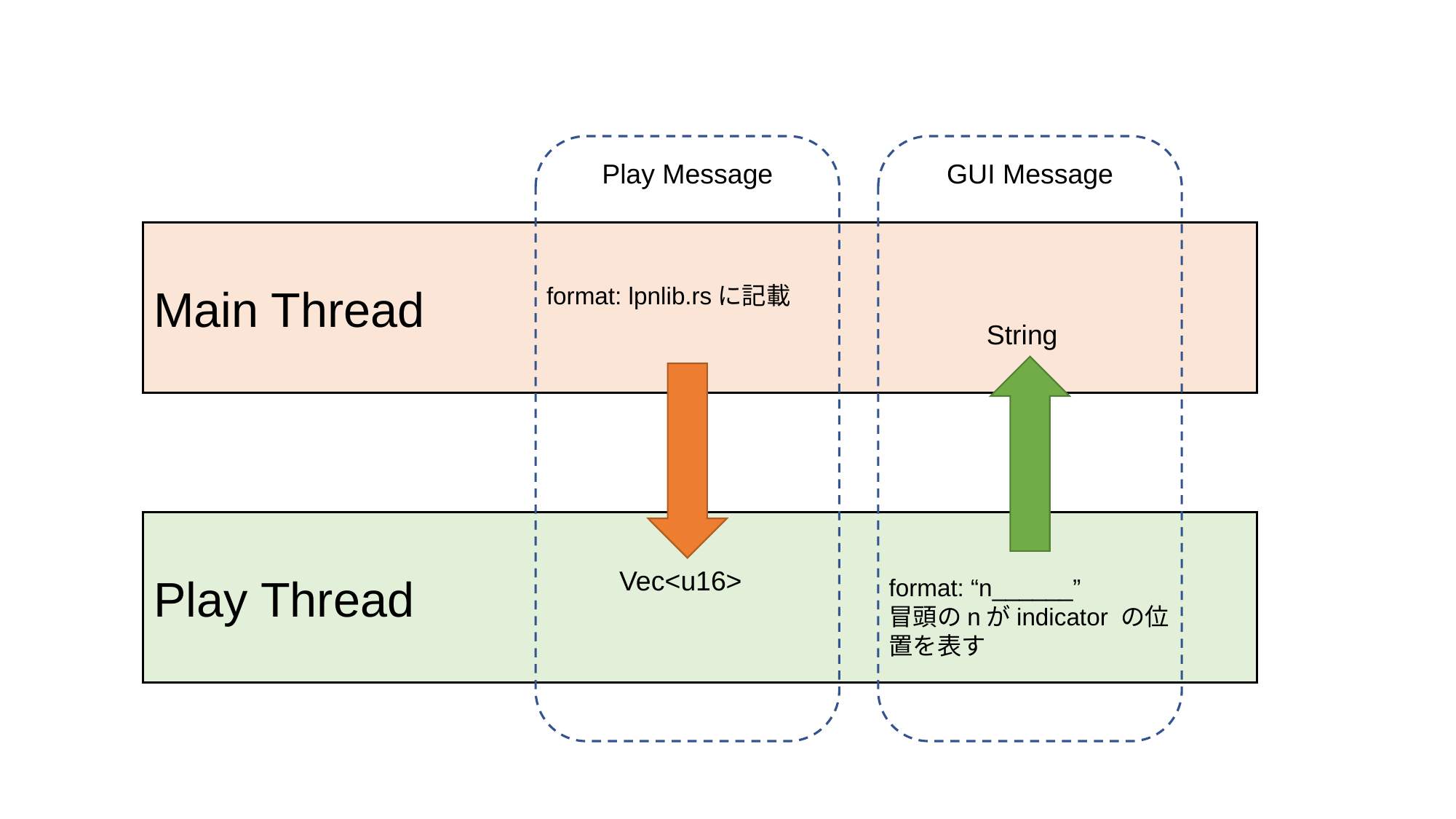

Play Message
GUI Message
Main Thread
format: lpnlib.rsに記載
String

Play Thread
Vec<u16>
format: “n______”
冒頭のnがindicator の位置を表す